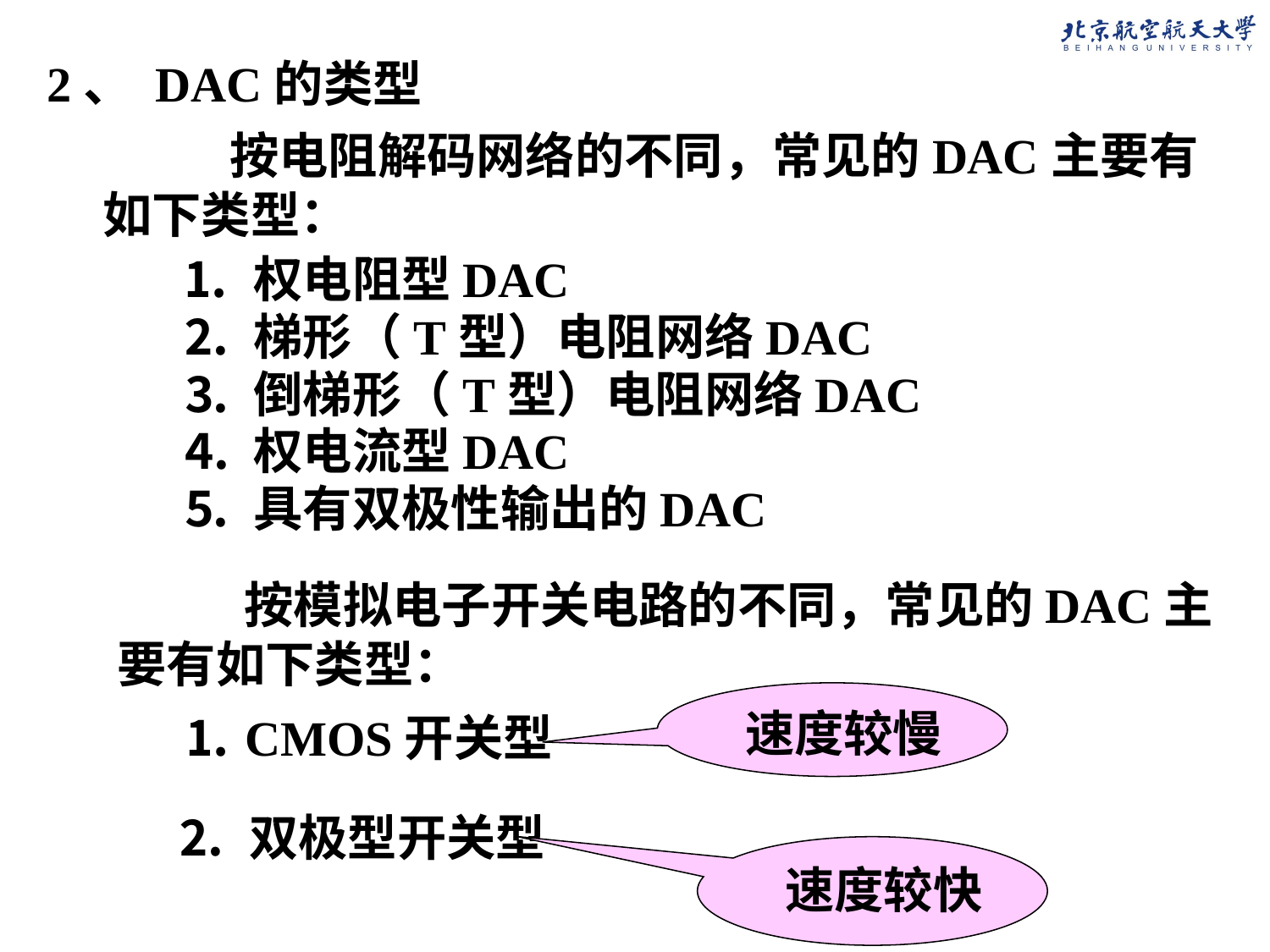

2、 DAC的类型
	按电阻解码网络的不同，常见的DAC主要有如下类型：
⒈ 权电阻型DAC
⒉ 梯形（T型）电阻网络DAC
⒊ 倒梯形（T型）电阻网络DAC
⒋ 权电流型DAC
⒌ 具有双极性输出的DAC
	按模拟电子开关电路的不同，常见的DAC主要有如下类型：
 速度较慢
⒈ CMOS开关型
⒉ 双极型开关型
 速度较快